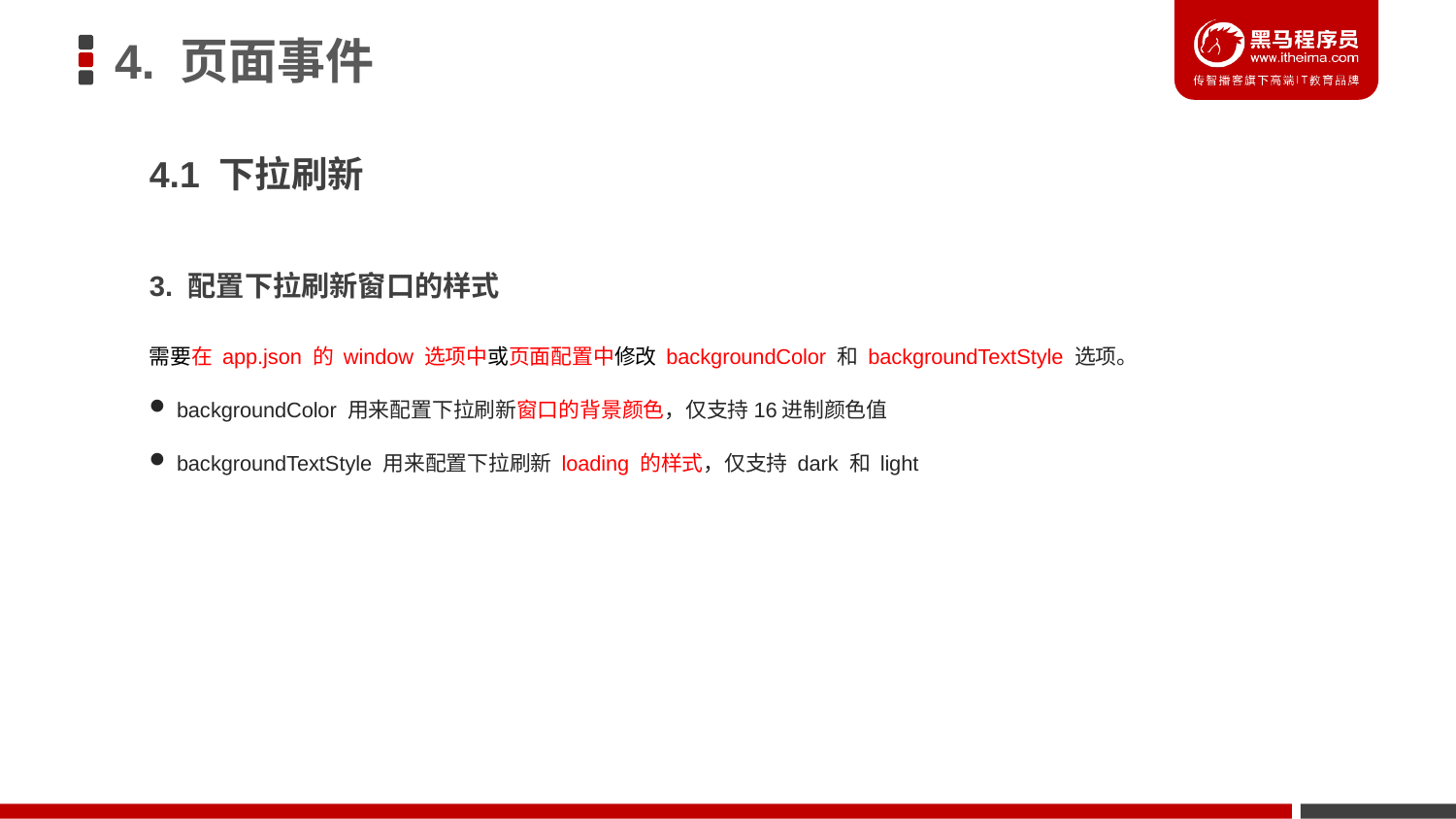

# 4. 页面事件
4.1 下拉刷新
3. 配置下拉刷新窗口的样式
需要在 app.json 的 window 选项中或页面配置中修改 backgroundColor 和 backgroundTextStyle 选项。
backgroundColor 用来配置下拉刷新窗口的背景颜色，仅支持16进制颜色值
backgroundTextStyle 用来配置下拉刷新 loading 的样式，仅支持 dark 和 light